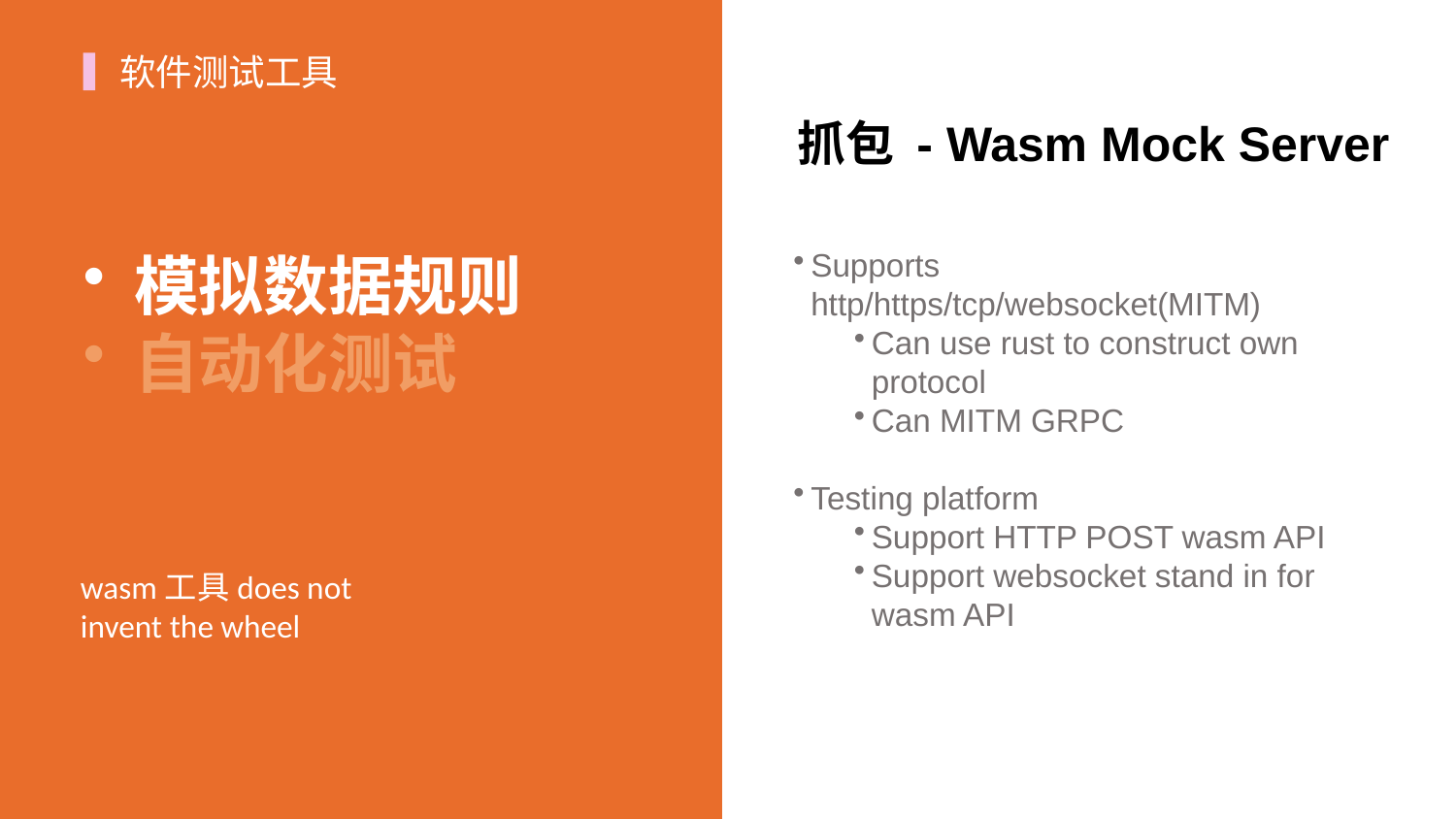

软件测试工具

抓包 - Wasm Mock Server
Supports http/https/tcp/websocket(MITM)
Can use rust to construct own protocol
Can MITM GRPC

Testing platform
Support HTTP POST wasm API
Support websocket stand in for wasm API
模拟数据规则
自动化测试
wasm工具does not invent the wheel